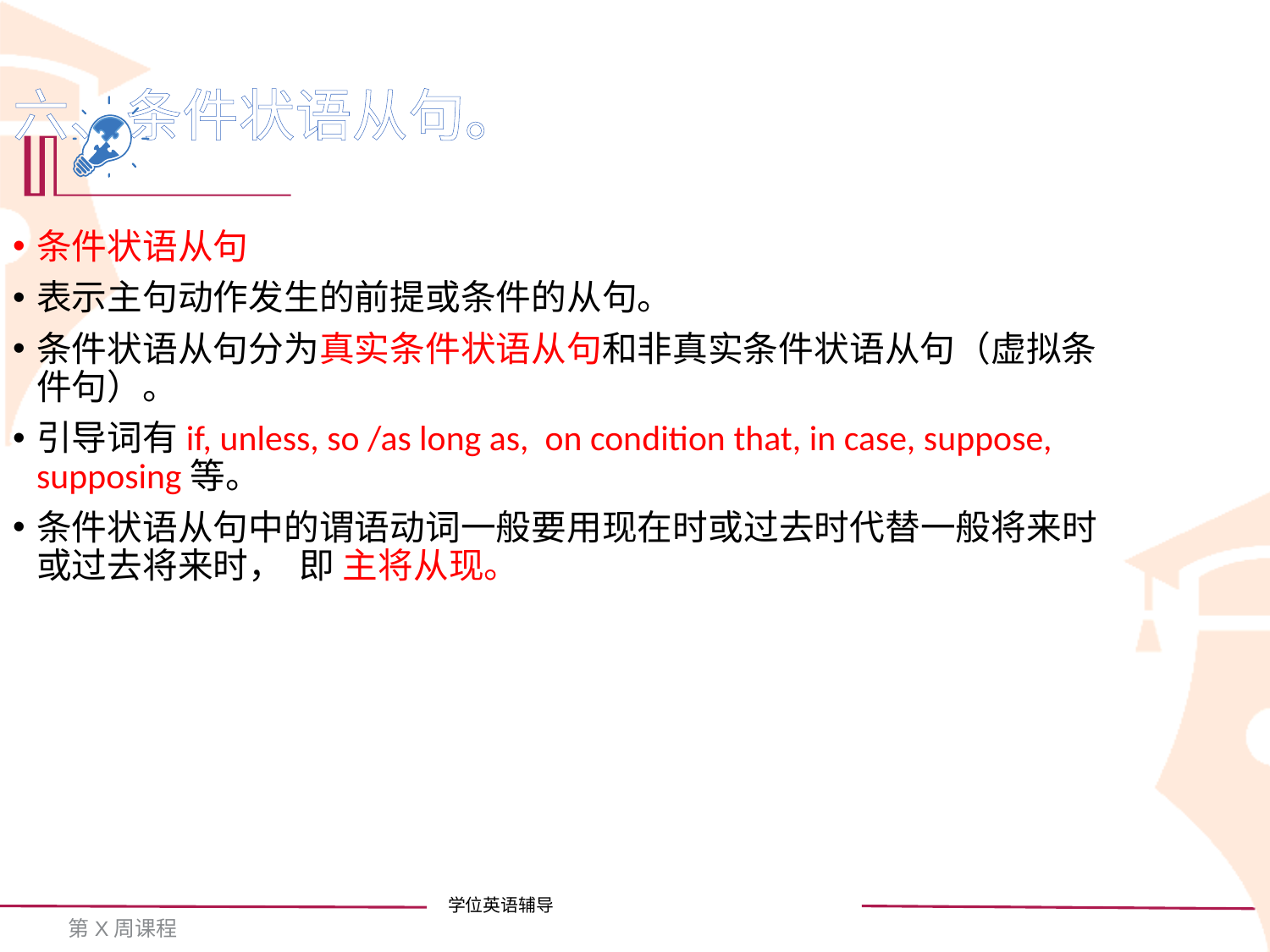

六、条件状语从句。

条件状语从句
表示主句动作发生的前提或条件的从句。
条件状语从句分为真实条件状语从句和非真实条件状语从句（虚拟条件句）。
引导词有if, unless, so /as long as,  on condition that, in case, suppose, supposing等。
条件状语从句中的谓语动词一般要用现在时或过去时代替一般将来时或过去将来时，  即 主将从现。